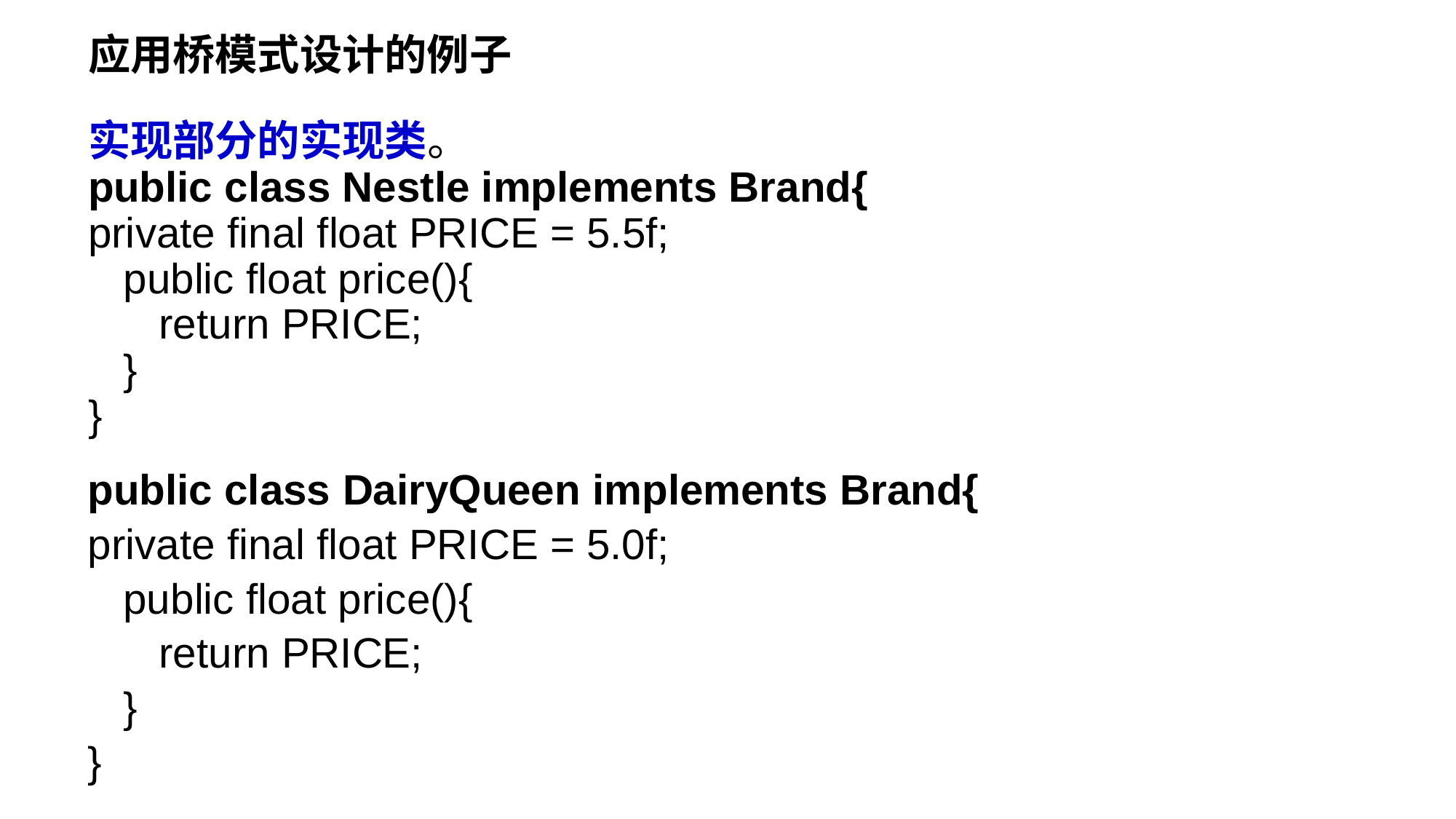

# 应用桥模式设计的例子
实现部分的实现类。
public class Nestle implements Brand{
private final float PRICE = 5.5f;
   public float price(){
      return PRICE;
   }
}
public class DairyQueen implements Brand{
private final float PRICE = 5.0f;
   public float price(){
      return PRICE;
   }
}